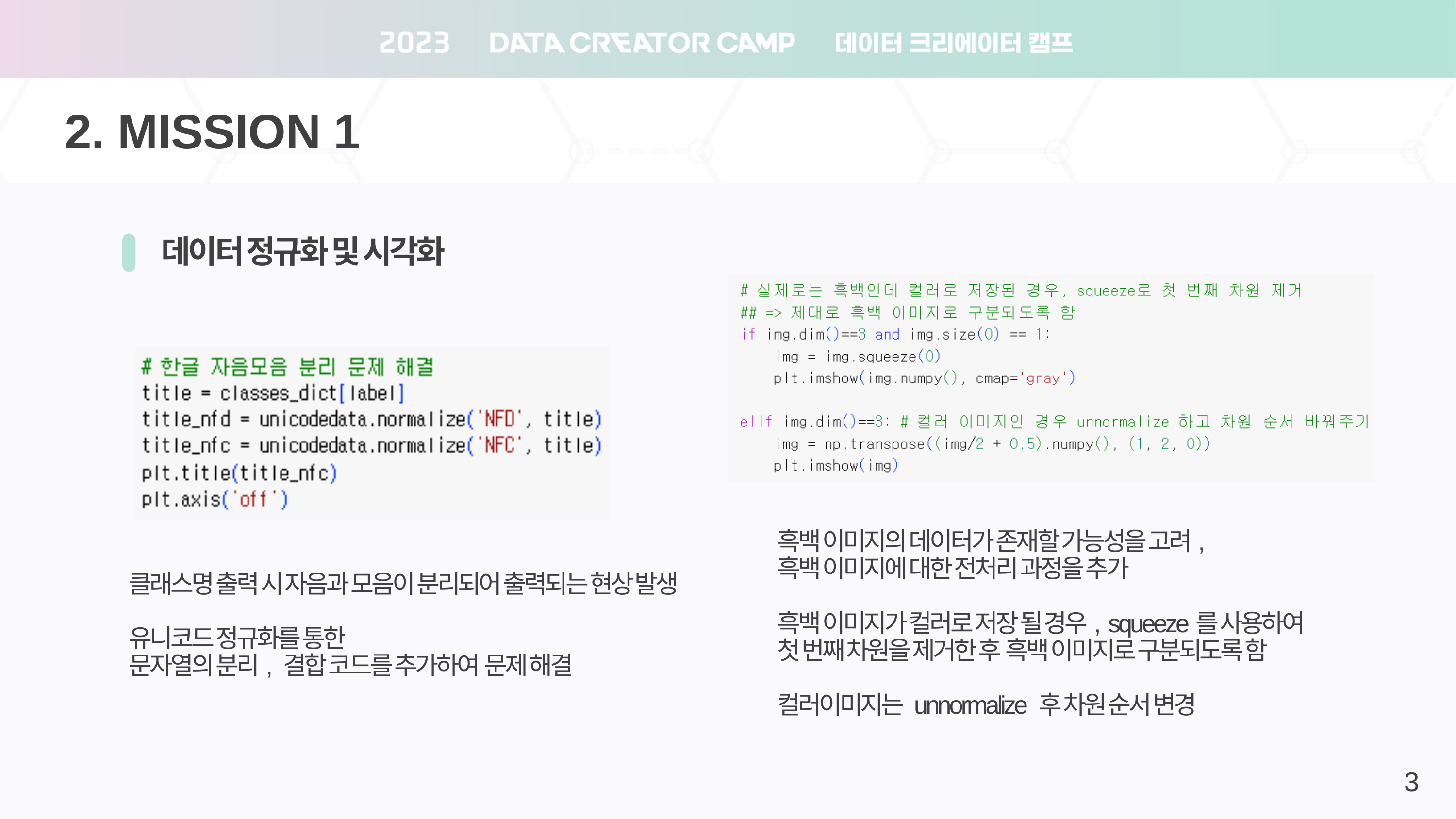

2. MISSION 1

데이터 정규화 및 시각화

흑백 이미지의 데이터가 존재할 가능성을 고려,
흑백 이미지에 대한 전처리 과정을 추가

흑백 이미지가 컬러로 저장 될 경우,  squeeze를 사용하여
첫 번째 차원을 제거한 후  흑백 이미지로 구분되도록 함

컬러이미지는 unnormalize 후 차원 순서 변경
클래스명 출력 시 자음과 모음이 분리되어 출력되는 현상 발생

유니코드 정규화를 통한
문자열의 분리, 결합 코드를 추가하여  문제 해결
3